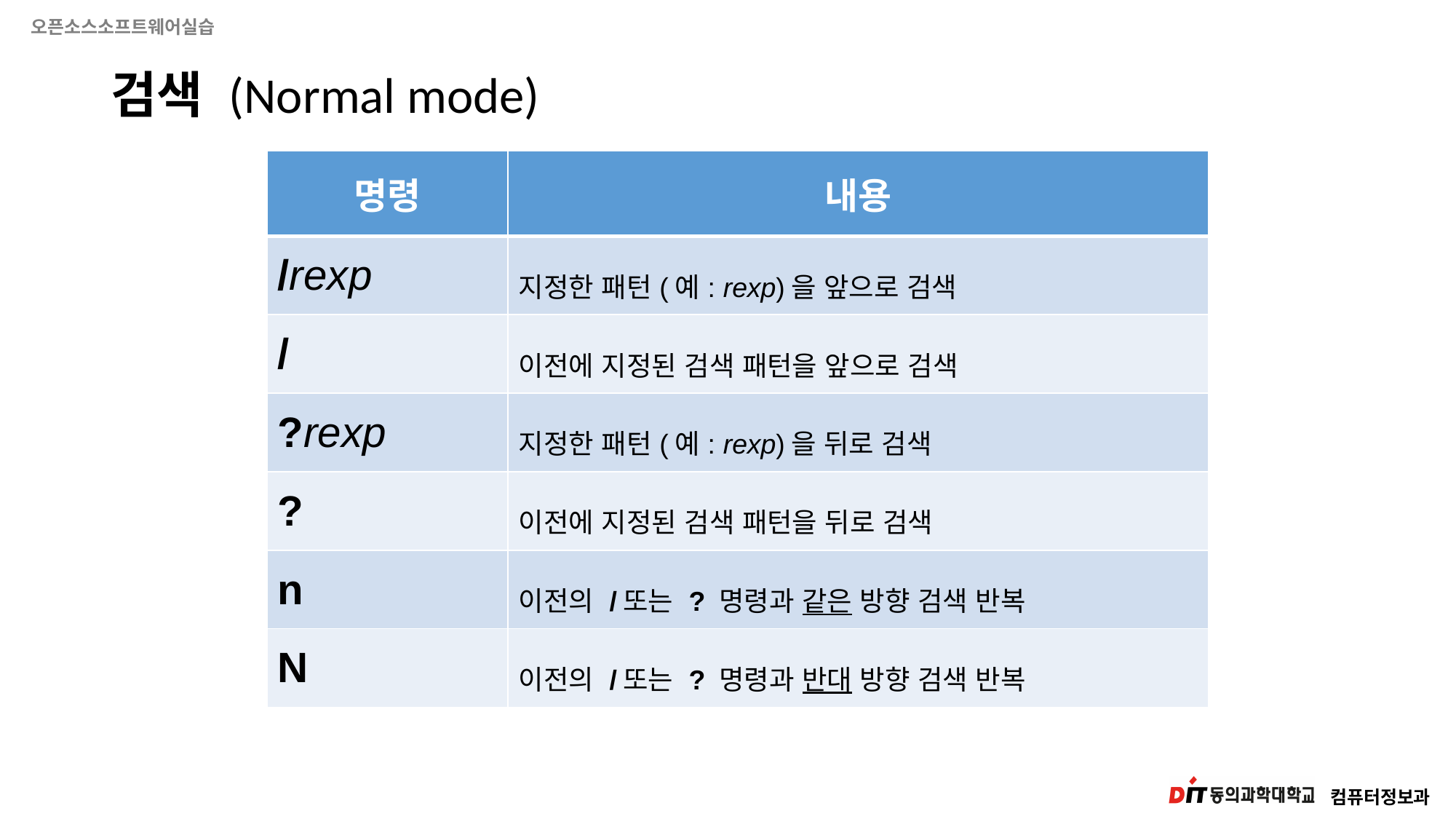

# 검색 (Normal mode)
| 명령 | 내용 |
| --- | --- |
| /rexp | 지정한 패턴(예: rexp)을 앞으로 검색 |
| / | 이전에 지정된 검색 패턴을 앞으로 검색 |
| ?rexp | 지정한 패턴(예: rexp)을 뒤로 검색 |
| ? | 이전에 지정된 검색 패턴을 뒤로 검색 |
| n | 이전의 /또는 ? 명령과 같은 방향 검색 반복 |
| N | 이전의 /또는 ? 명령과 반대 방향 검색 반복 |